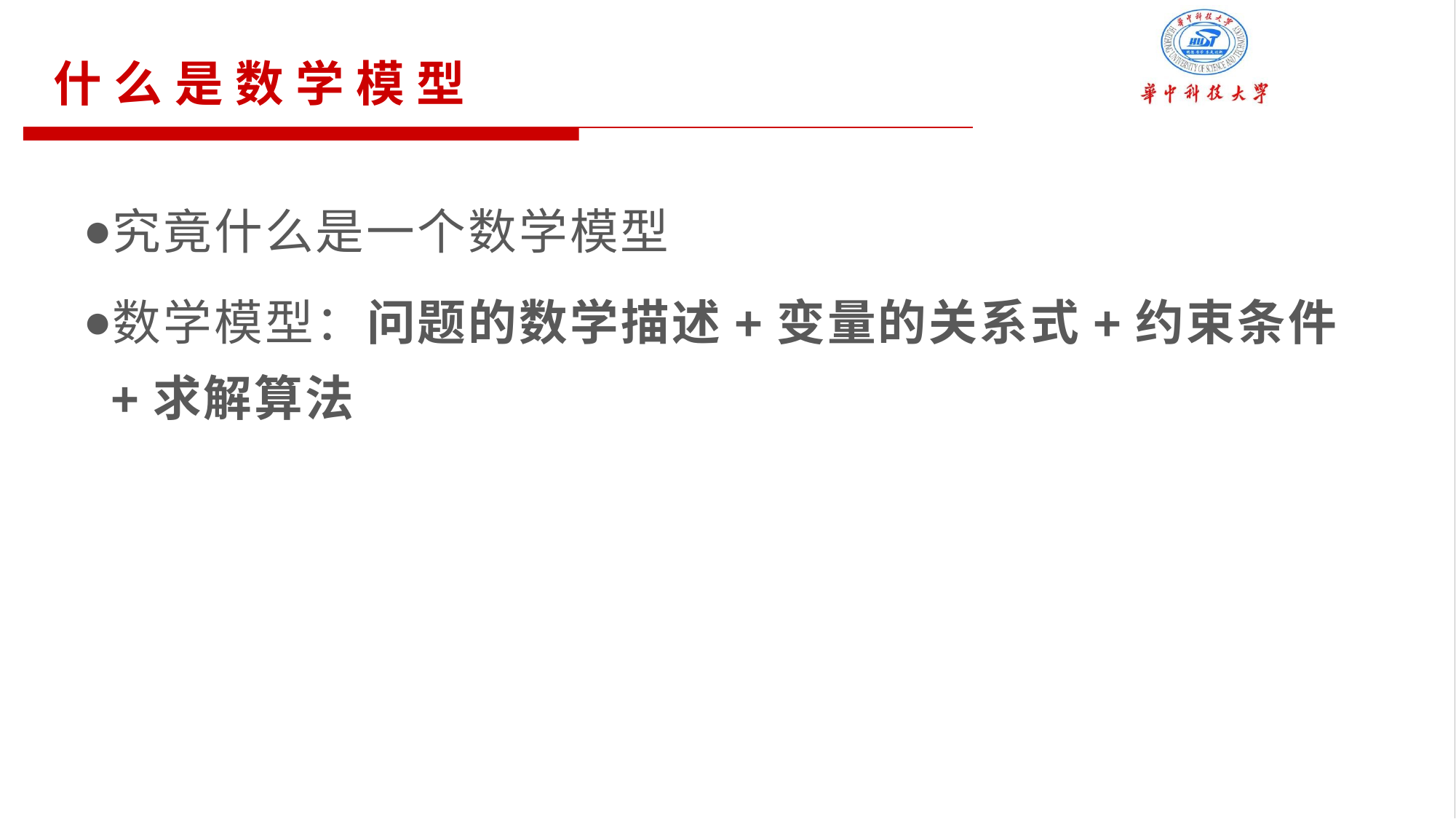

什么是数学模型

究竟什么是一个数学模型
数学模型：问题的数学描述+变量的关系式+约束条件+求解算法